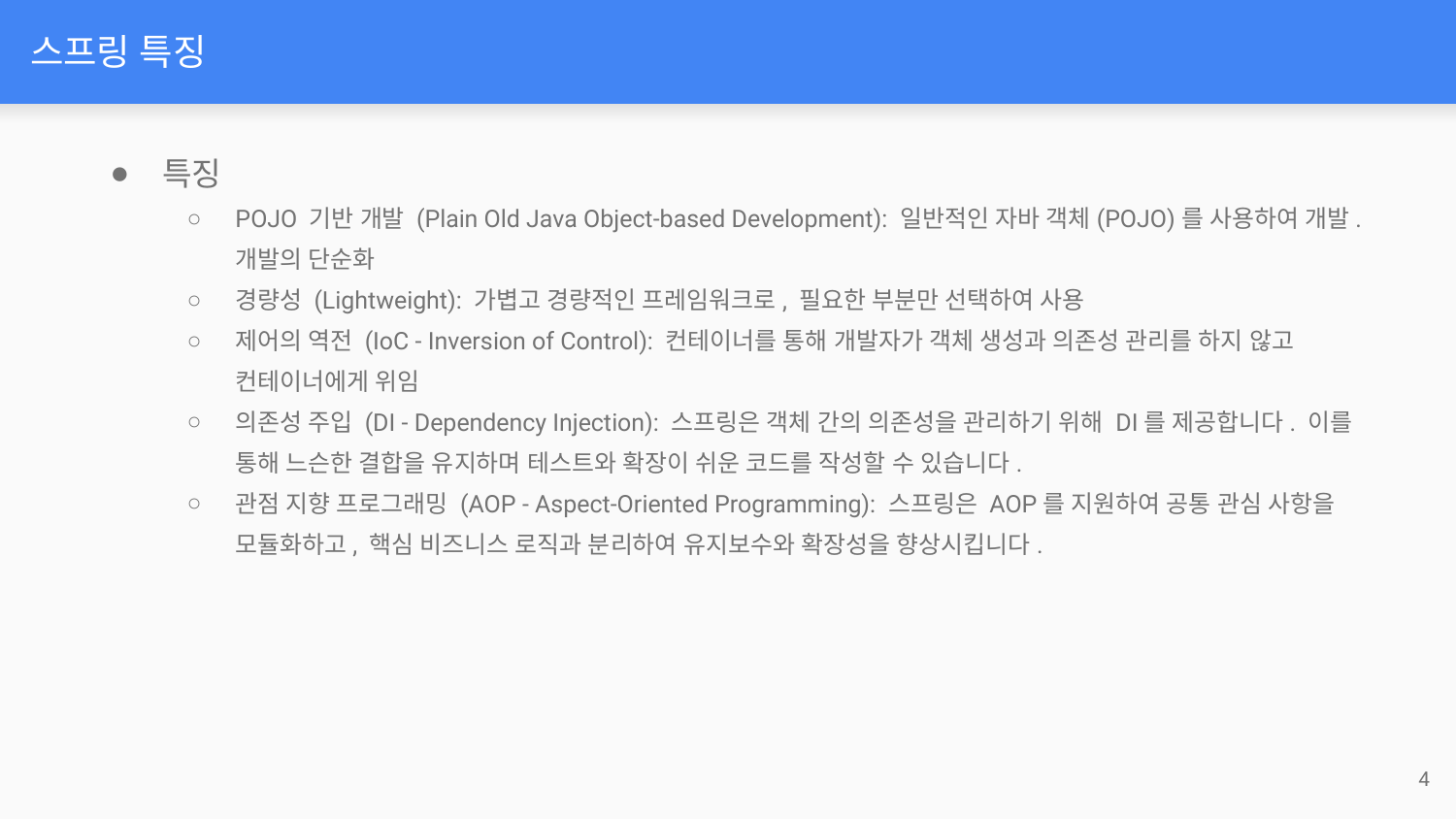

# 스프링 특징
특징
POJO 기반 개발 (Plain Old Java Object-based Development): 일반적인 자바 객체(POJO)를 사용하여 개발. 개발의 단순화
경량성 (Lightweight): 가볍고 경량적인 프레임워크로, 필요한 부분만 선택하여 사용
제어의 역전 (IoC - Inversion of Control): 컨테이너를 통해 개발자가 객체 생성과 의존성 관리를 하지 않고 컨테이너에게 위임
의존성 주입 (DI - Dependency Injection): 스프링은 객체 간의 의존성을 관리하기 위해 DI를 제공합니다. 이를 통해 느슨한 결합을 유지하며 테스트와 확장이 쉬운 코드를 작성할 수 있습니다.
관점 지향 프로그래밍 (AOP - Aspect-Oriented Programming): 스프링은 AOP를 지원하여 공통 관심 사항을 모듈화하고, 핵심 비즈니스 로직과 분리하여 유지보수와 확장성을 향상시킵니다.

4